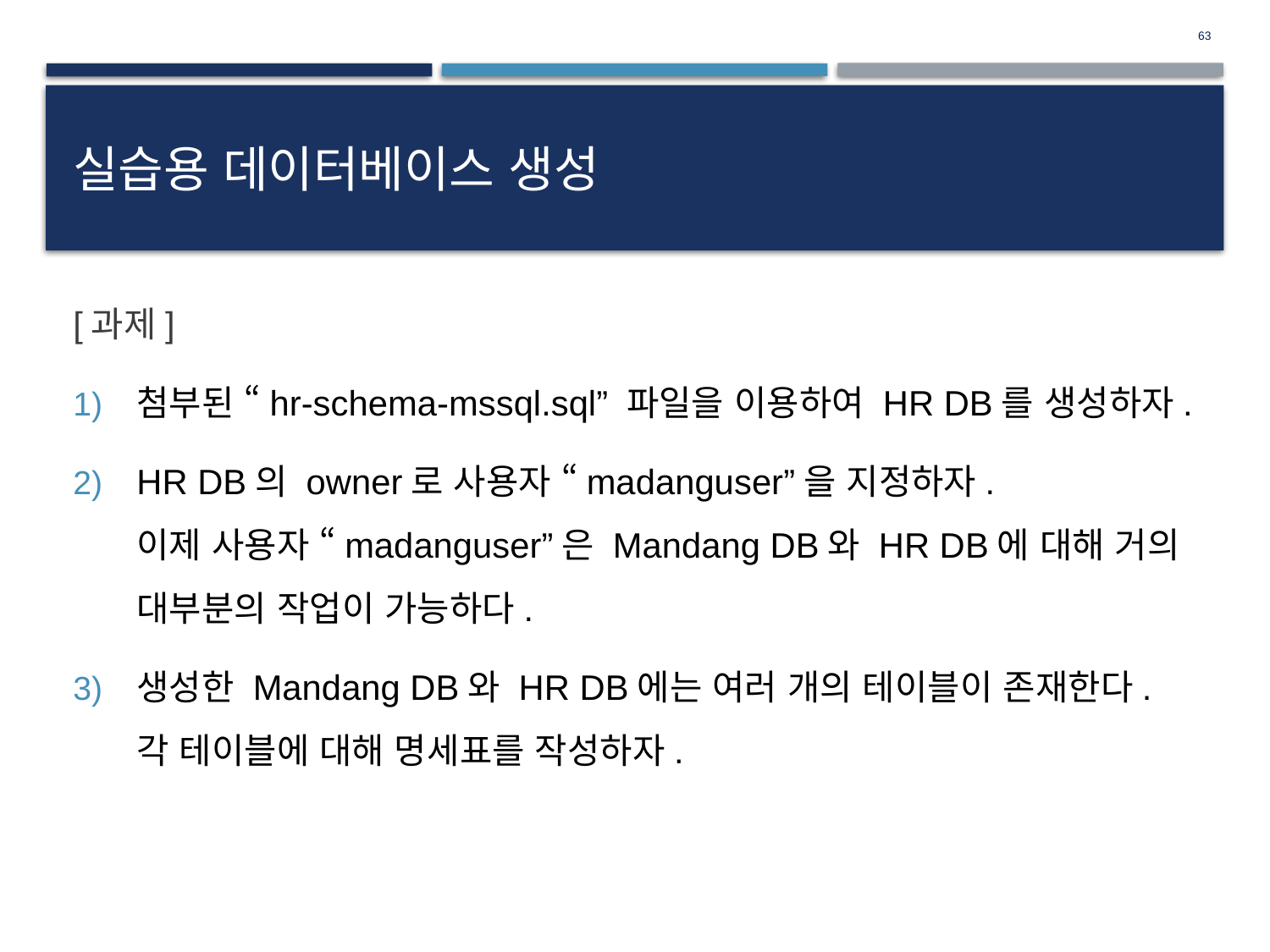

63
# 실습용 데이터베이스 생성
[과제]
첨부된 “hr-schema-mssql.sql” 파일을 이용하여 HR DB를 생성하자.
HR DB의 owner로 사용자 “madanguser”을 지정하자.
이제 사용자 “madanguser”은 Mandang DB와 HR DB에 대해 거의 대부분의 작업이 가능하다.
생성한 Mandang DB와 HR DB에는 여러 개의 테이블이 존재한다.
각 테이블에 대해 명세표를 작성하자.